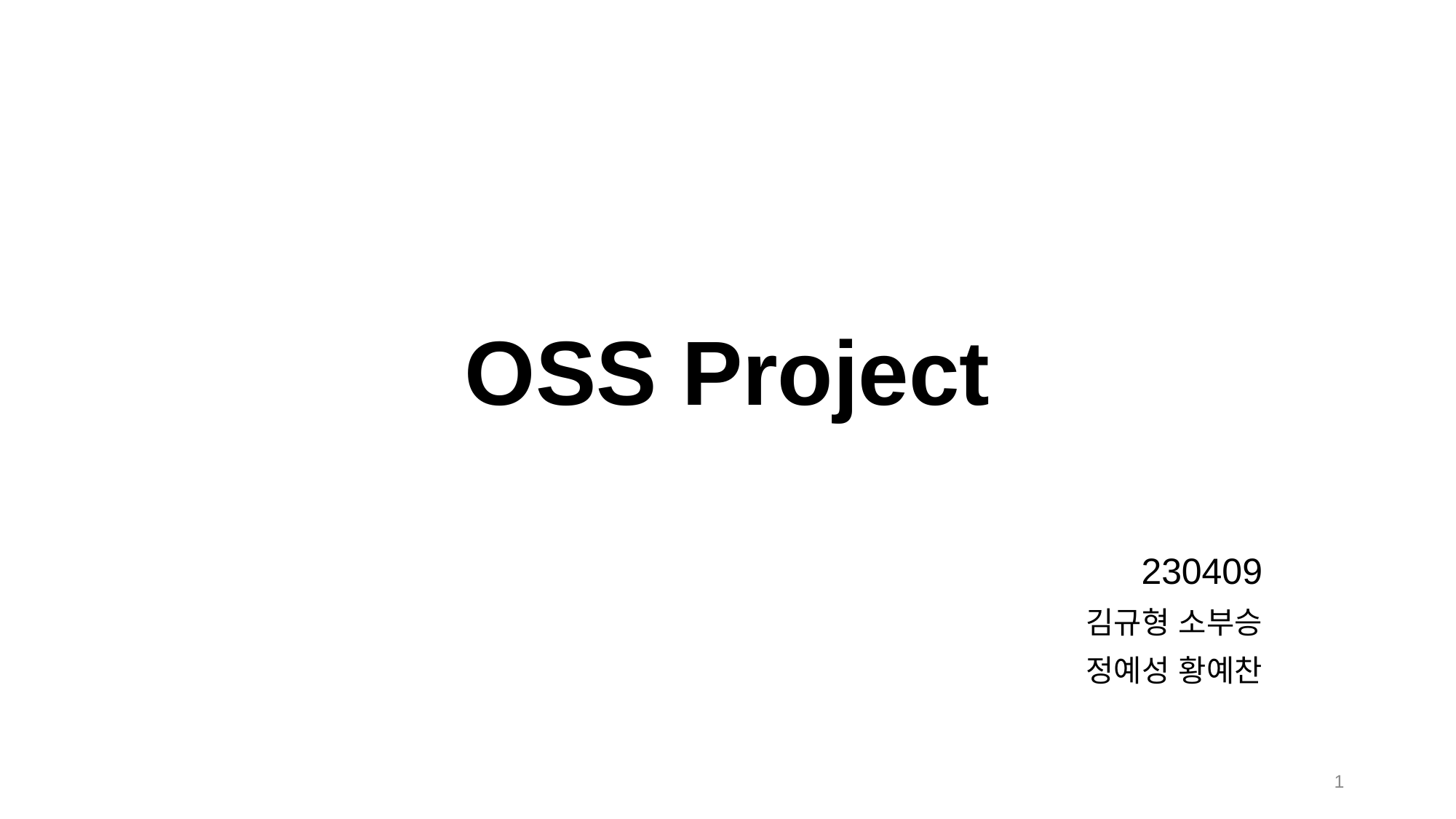

# OSS Project
230409
김규형 소부승
정예성 황예찬
1